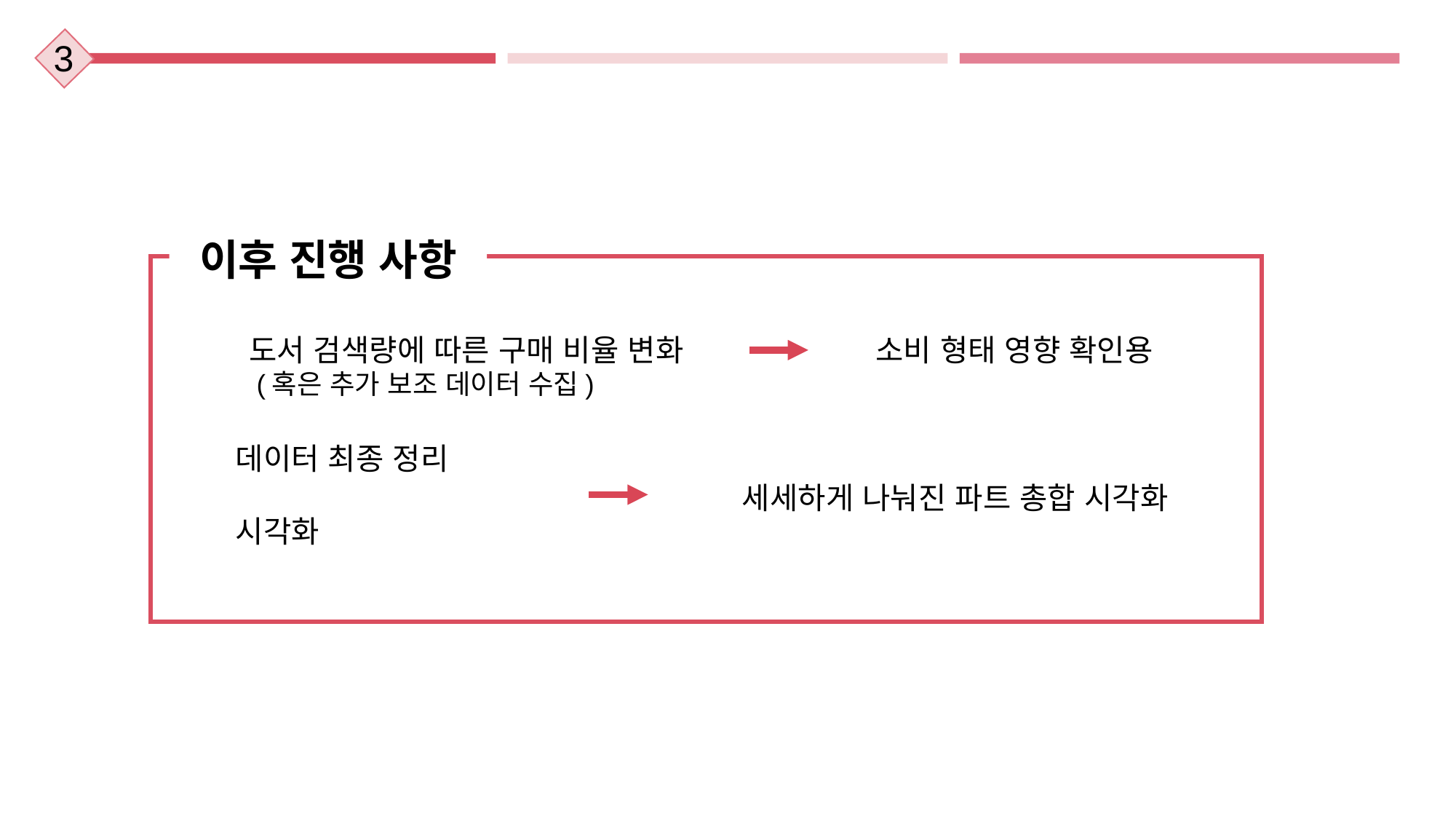

3

이후 진행 사항

도서 검색량에 따른 구매 비율 변화
 (혹은 추가 보조 데이터 수집)
소비 형태 영향 확인용
데이터 최종 정리

시각화
세세하게 나눠진 파트 총합 시각화